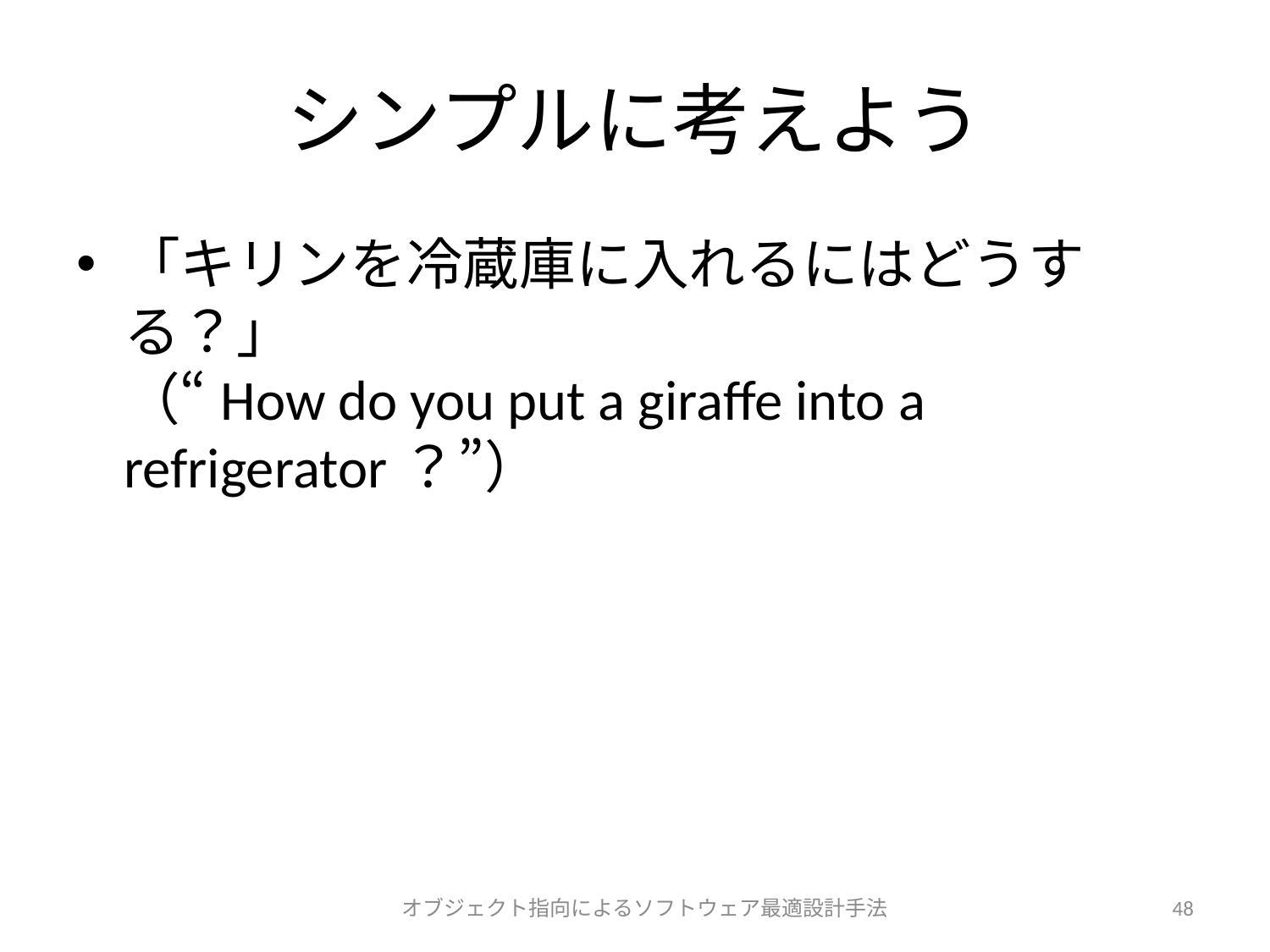

# シンプルに考えよう
「キリンを冷蔵庫に入れるにはどうする？」
（“How do you put a giraffe into a refrigerator？”）
オブジェクト指向によるソフトウェア最適設計手法
48